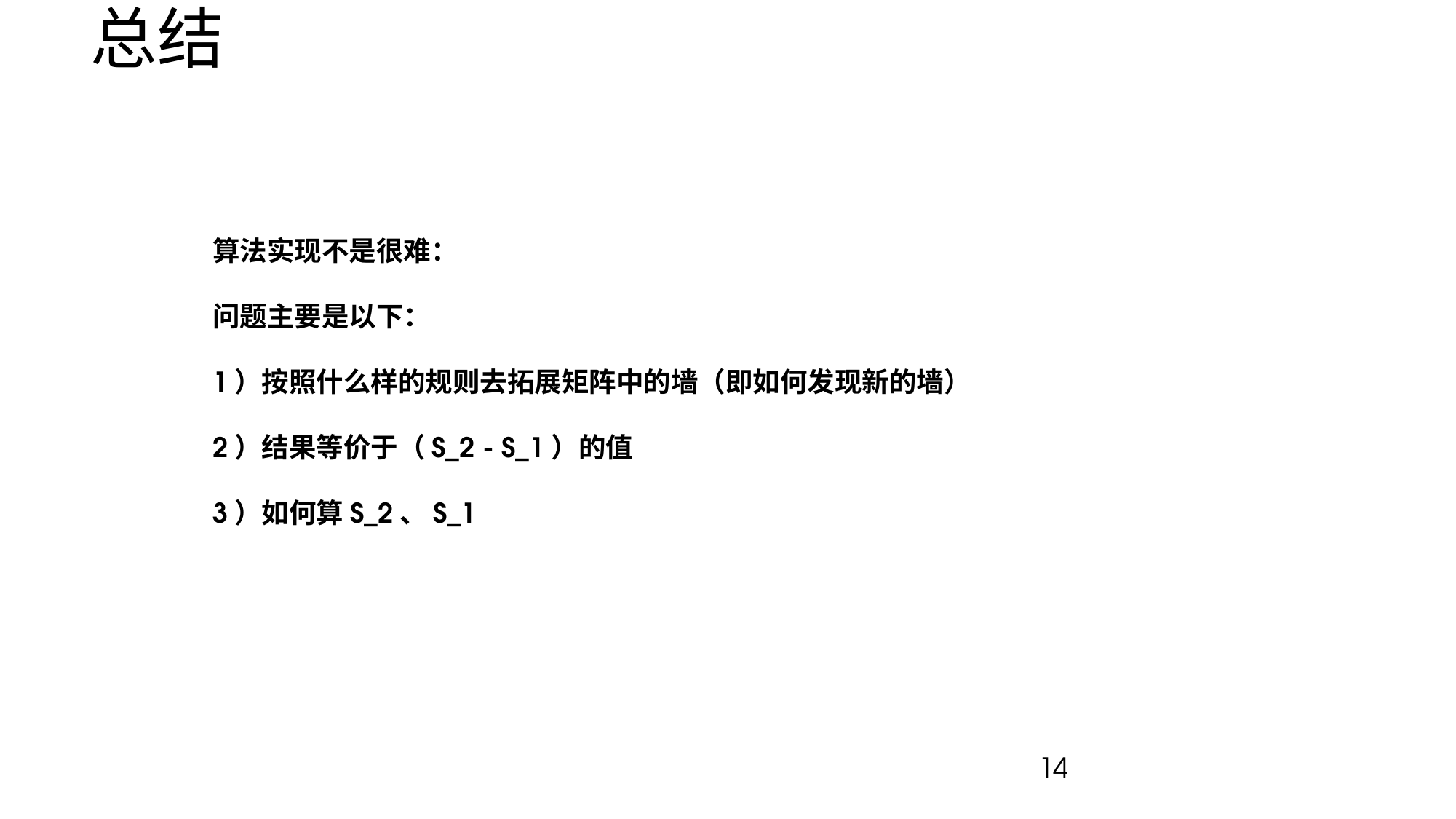

# 总结

算法实现不是很难：

问题主要是以下：

1）按照什么样的规则去拓展矩阵中的墙（即如何发现新的墙）

2）结果等价于（S_2 - S_1）的值

3）如何算S_2、S_1

14